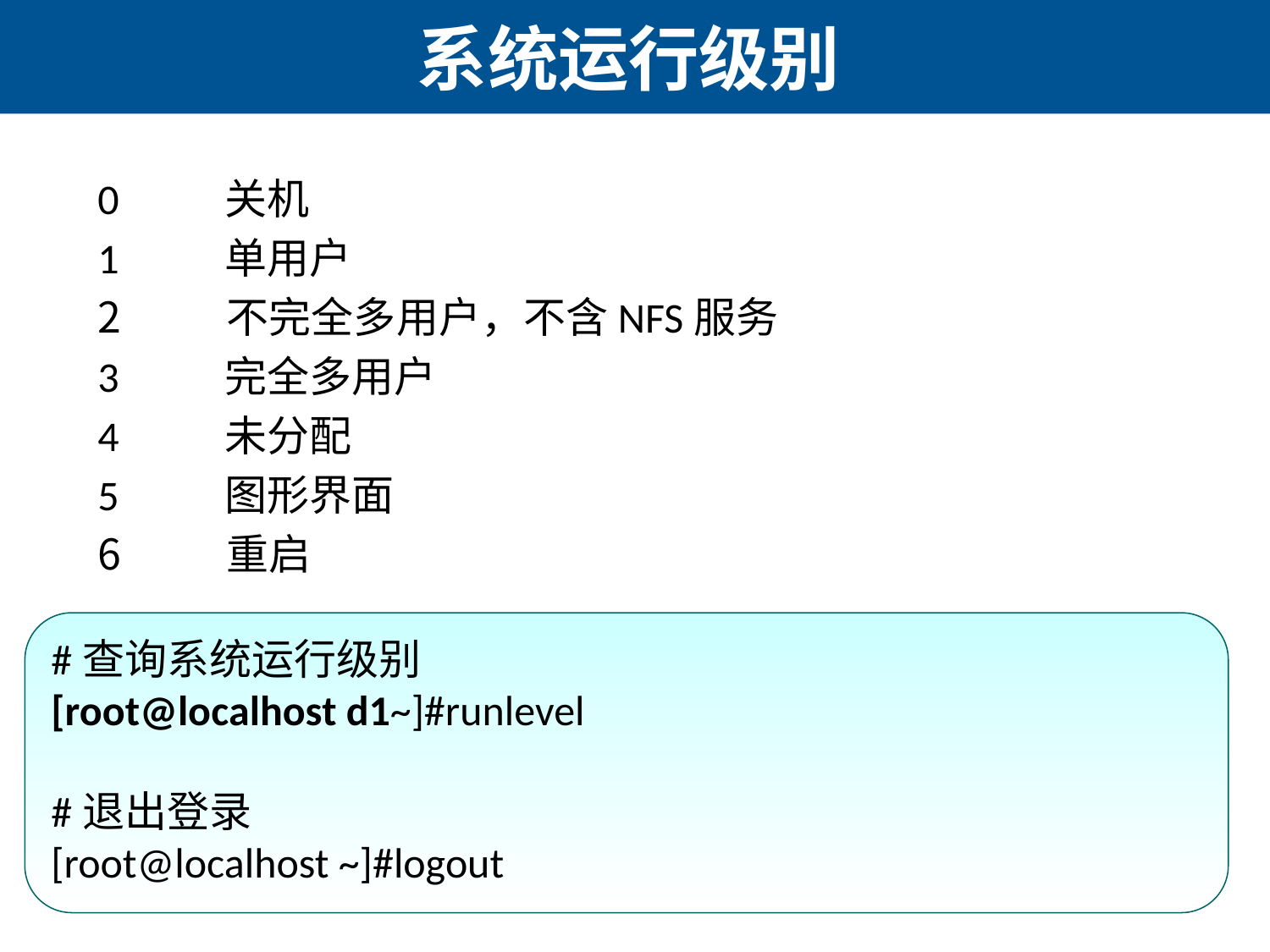

# 系统运行级别
0	关机
1	单用户
     不完全多用户，不含NFS服务
3	完全多用户
4	未分配
5	图形界面
     重启
#查询系统运行级别
[root@localhost d1~]#runlevel

#退出登录
[root@localhost ~]#logout